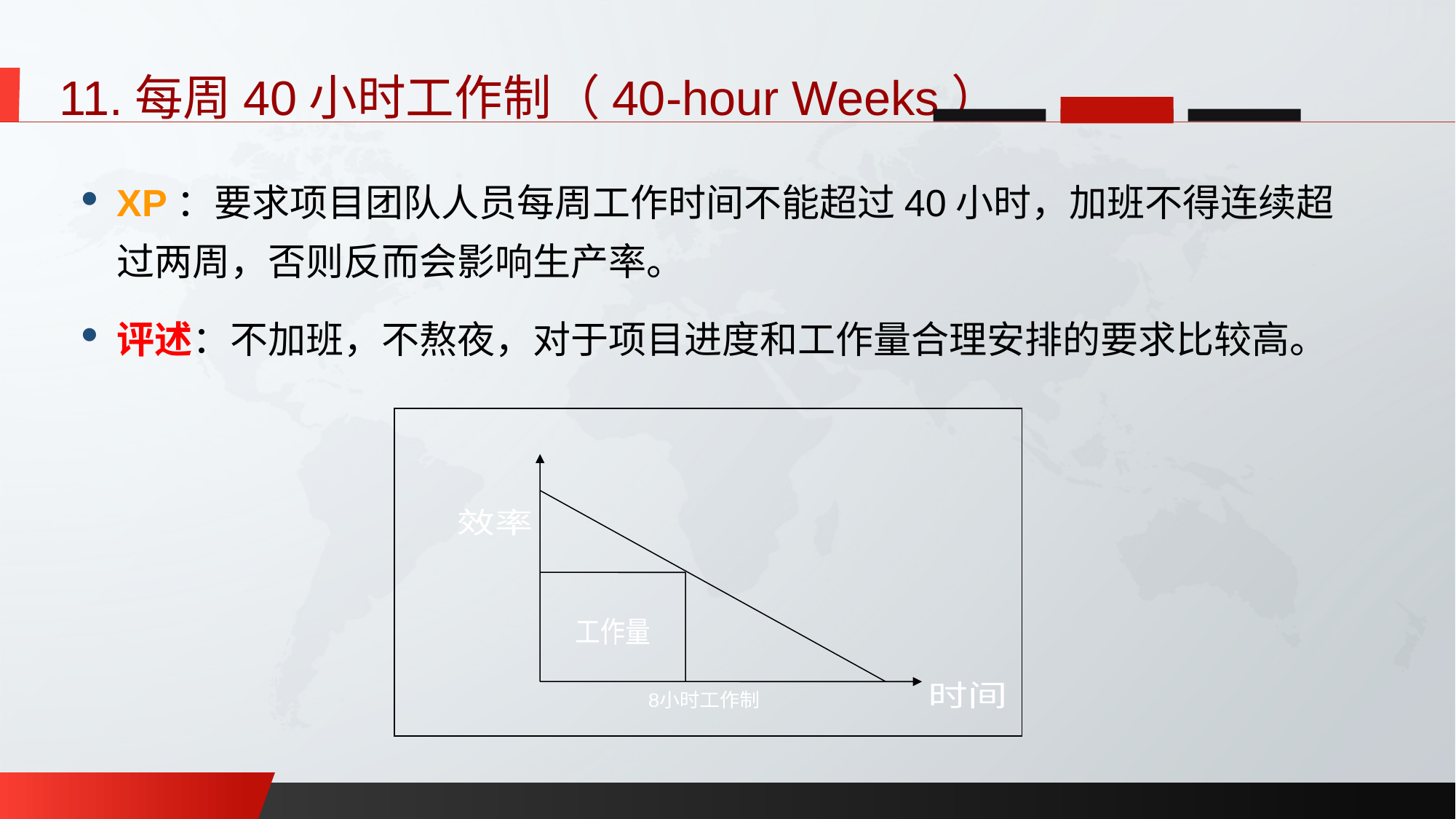

11.每周40小时工作制（40-hour Weeks）

XP：要求项目团队人员每周工作时间不能超过40小时，加班不得连续超过两周，否则反而会影响生产率。
评述：不加班，不熬夜，对于项目进度和工作量合理安排的要求比较高。

效率

工作量

时间
8小时工作制